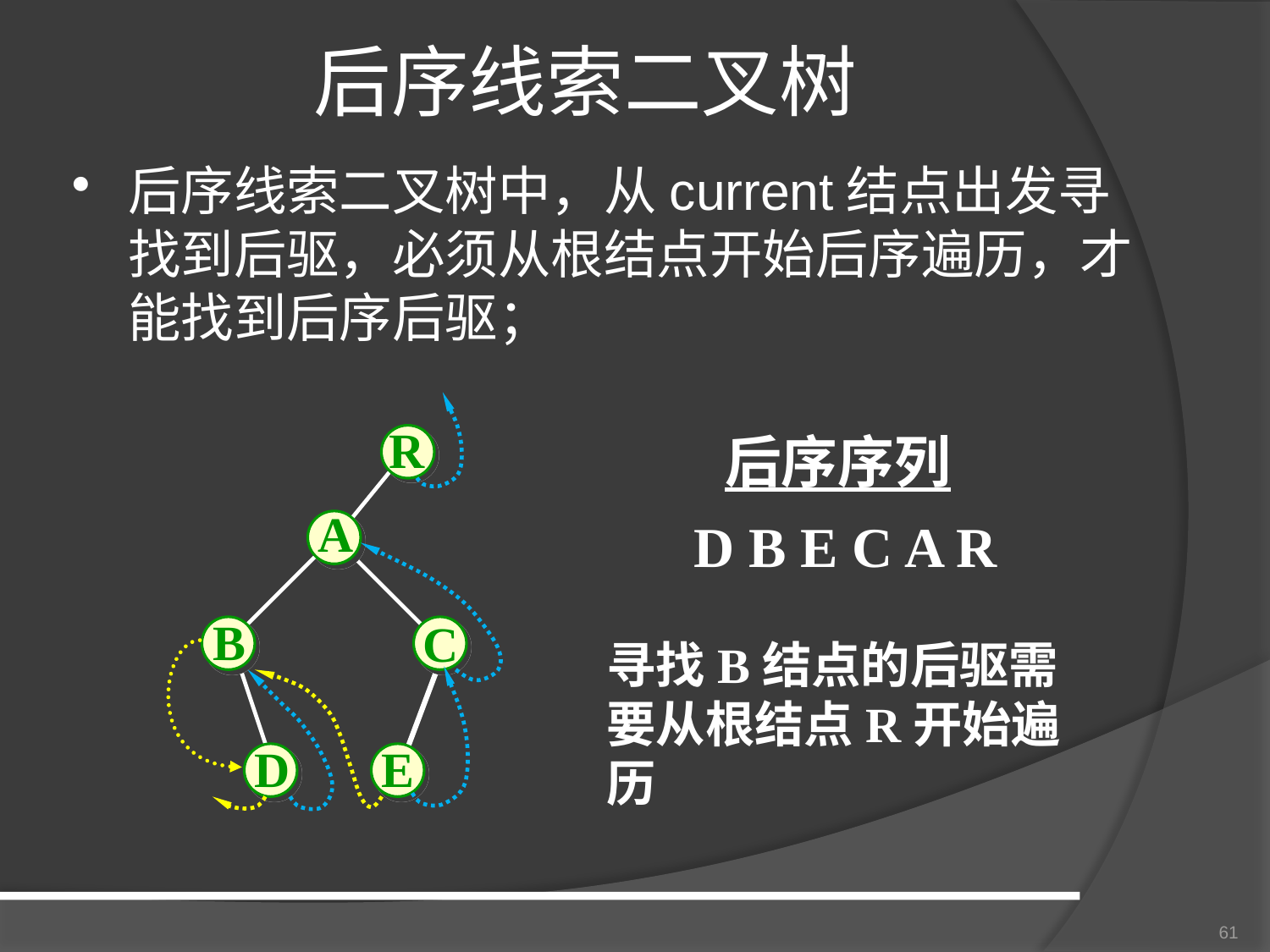

# 后序线索二叉树
后序线索二叉树中，从current结点出发寻找到后驱，必须从根结点开始后序遍历，才能找到后序后驱；

R
后序序列

 D B E C A R

A

B
C

寻找B结点的后驱需要从根结点R开始遍历

D
E

61